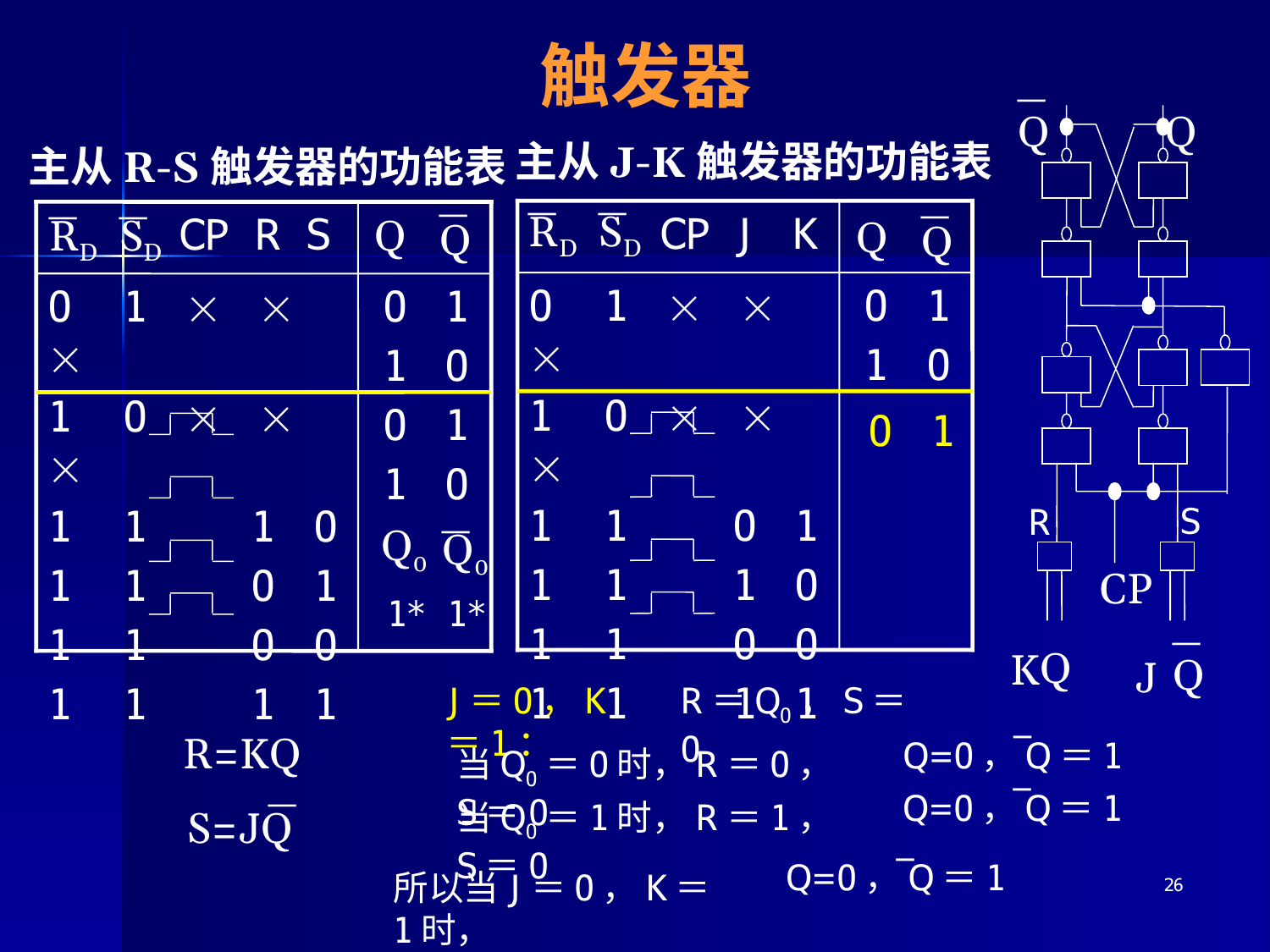

# 触发器
_
Q
Q

CP
S
R

_
Q
J

Q
K
主从J-K触发器的功能表
主从R-S触发器的功能表
_
RD
_
SD
_
Q
          CP  J   K

0    1   ×   ×   ×
1    0   ×   ×   ×
1    1        0   1
1    1        1   0
1    1        0   0
1    1        1   1

 0   1
 1   0

Q
_
Q
_
RD
_
SD
          CP  R  S

0    1   ×   ×   ×
1    0   ×   ×   ×
1    1        1   0
1    1        0   1
1    1        0   0
1    1        1   1

 0   1
 1   0
 0   1
 1   0

1*  1*

Q
_
Q0
Q0
0   1
J＝0，K＝1：
R＝Q0，S＝0
          _
Q=0，Q＝1
R=KQ
        _
S=JQ
当Q0＝0时，R＝0，S＝0
          _
Q=0，Q＝1
当Q0＝1时，R＝1，S＝0
          _
Q=0，Q＝1
所以当J＝0，K＝1时，
26